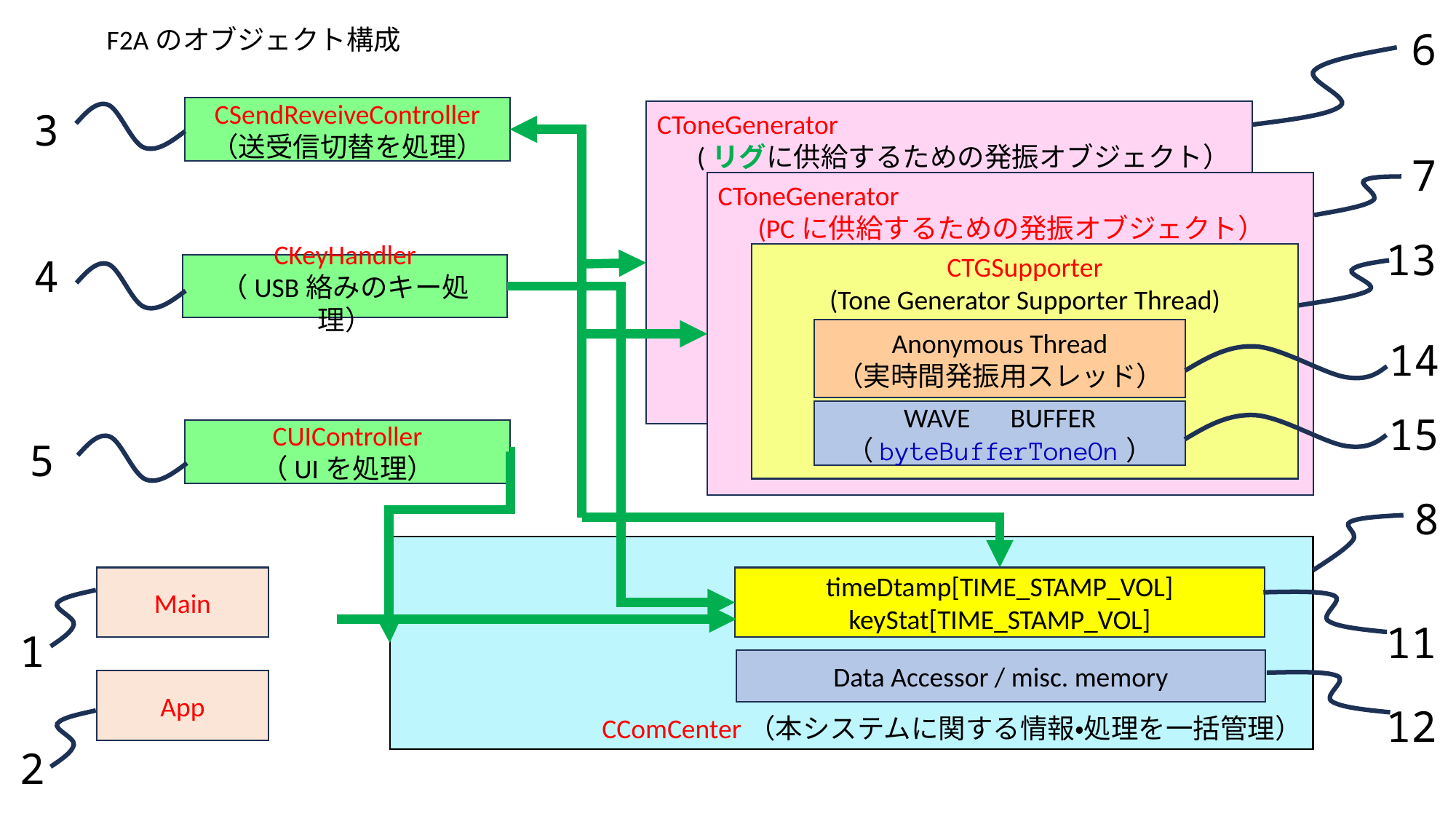

F2Aのオブジェクト構成
6

3
CSendReveiveController
（送受信切替を処理）
CToneGenerator
　 (リグに供給するための発振オブジェクト）

7
CToneGenerator
　 (PCに供給するための発振オブジェクト）

13
4
CTGSupporter
(Tone Generator Supporter Thread)
CKeyHandler
（USB絡みのキー処理）

Anonymous Thread
（実時間発振用スレッド）
14

WAVE　BUFFER
（byteBufferToneOn）
15

CUIController
（UIを処理）
5

8

CComCenter（本システムに関する情報・処理を一括管理）
Main
timeDtamp[TIME_STAMP_VOL]
keyStat[TIME_STAMP_VOL]

11
1
Data Accessor / misc. memory
App

12

2